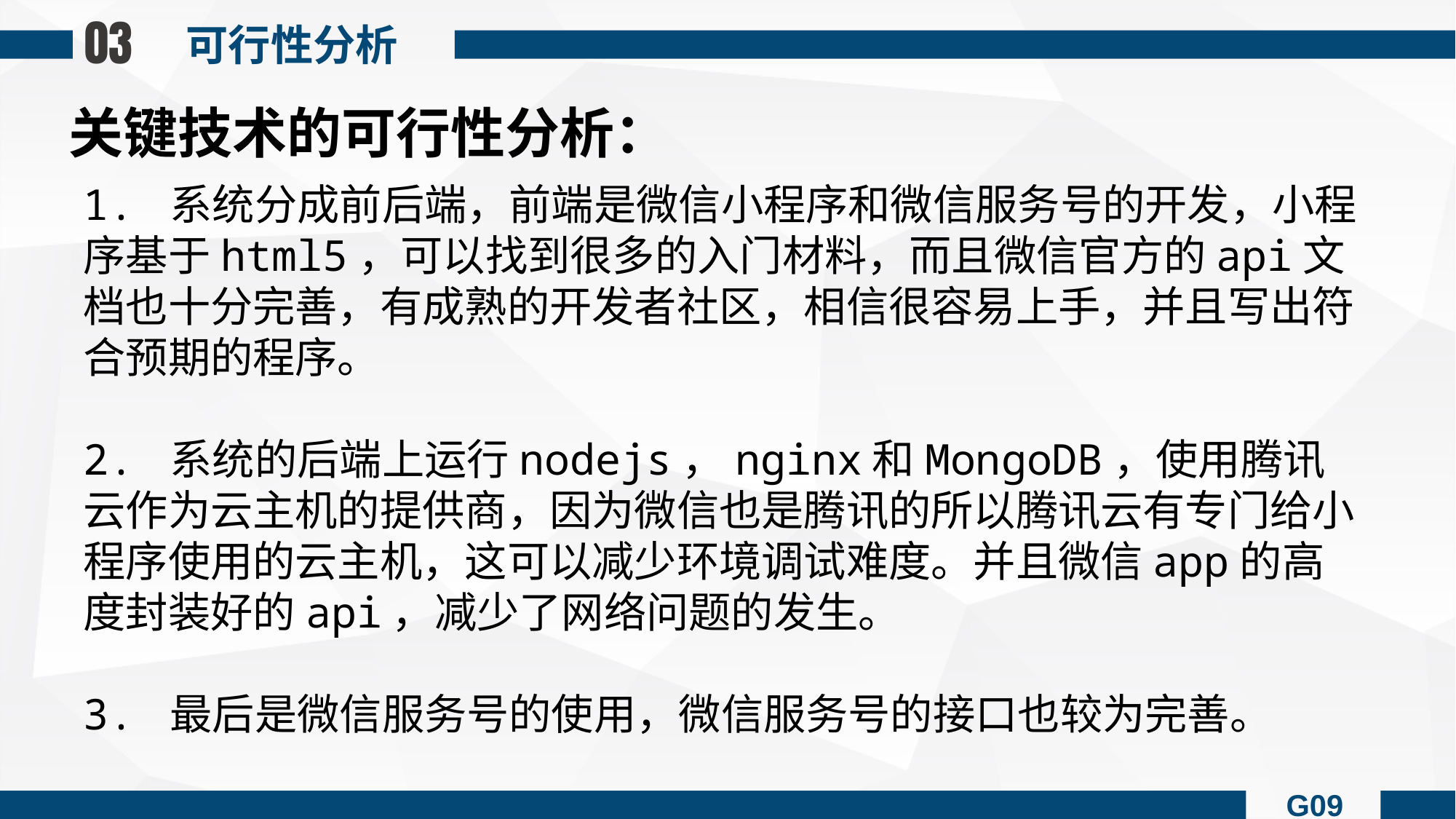

03
可行性分析

关键技术的可行性分析：
1. 系统分成前后端，前端是微信小程序和微信服务号的开发，小程序基于html5，可以找到很多的入门材料，而且微信官方的api文档也十分完善，有成熟的开发者社区，相信很容易上手，并且写出符合预期的程序。

2. 系统的后端上运行nodejs，nginx和MongoDB，使用腾讯云作为云主机的提供商，因为微信也是腾讯的所以腾讯云有专门给小程序使用的云主机，这可以减少环境调试难度。并且微信app的高度封装好的api，减少了网络问题的发生。

3. 最后是微信服务号的使用，微信服务号的接口也较为完善。
G09